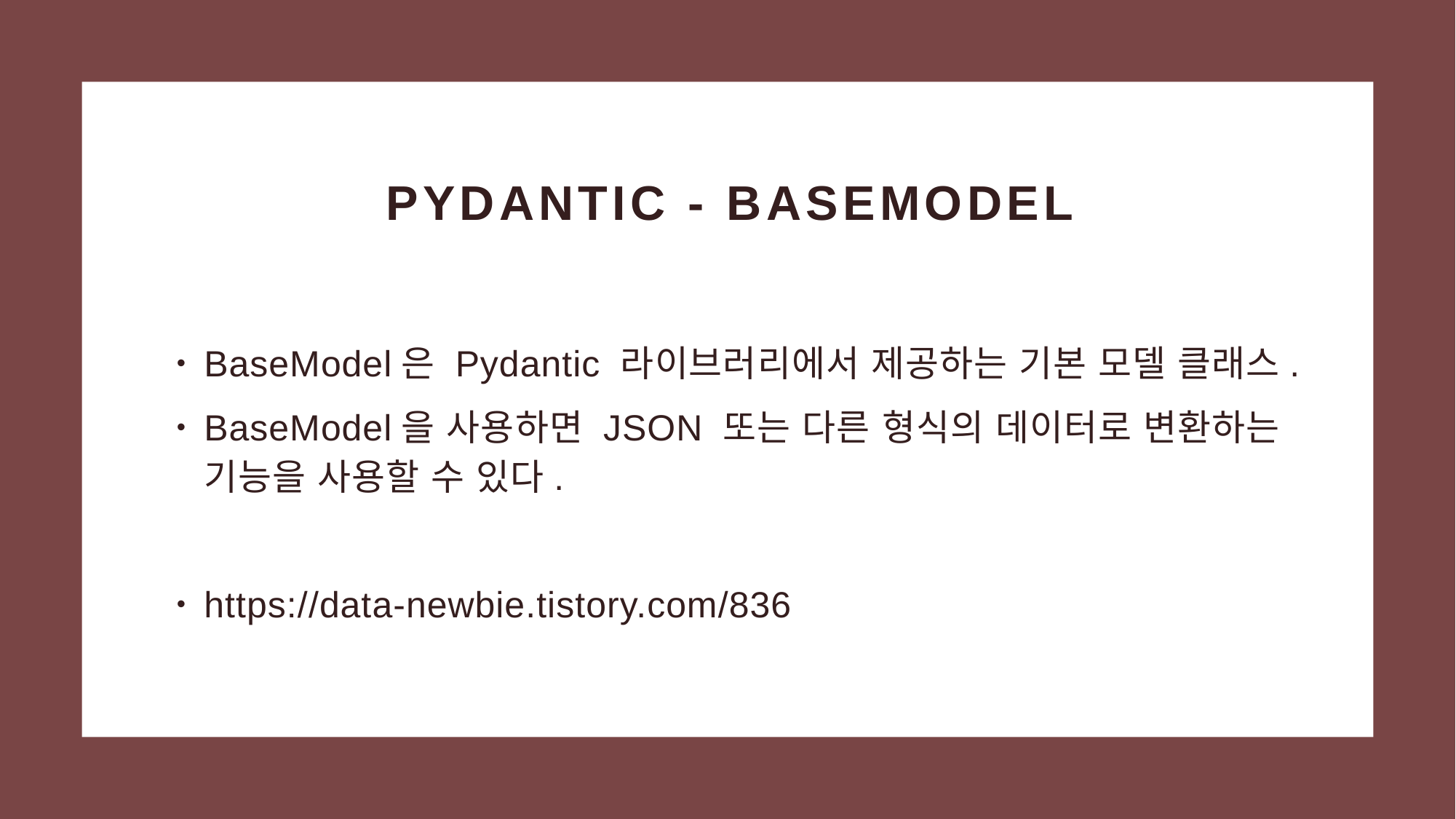

# Pydantic - basemodel

BaseModel은 Pydantic 라이브러리에서 제공하는 기본 모델 클래스.
BaseModel을 사용하면 JSON 또는 다른 형식의 데이터로 변환하는 기능을 사용할 수 있다.

https://data-newbie.tistory.com/836